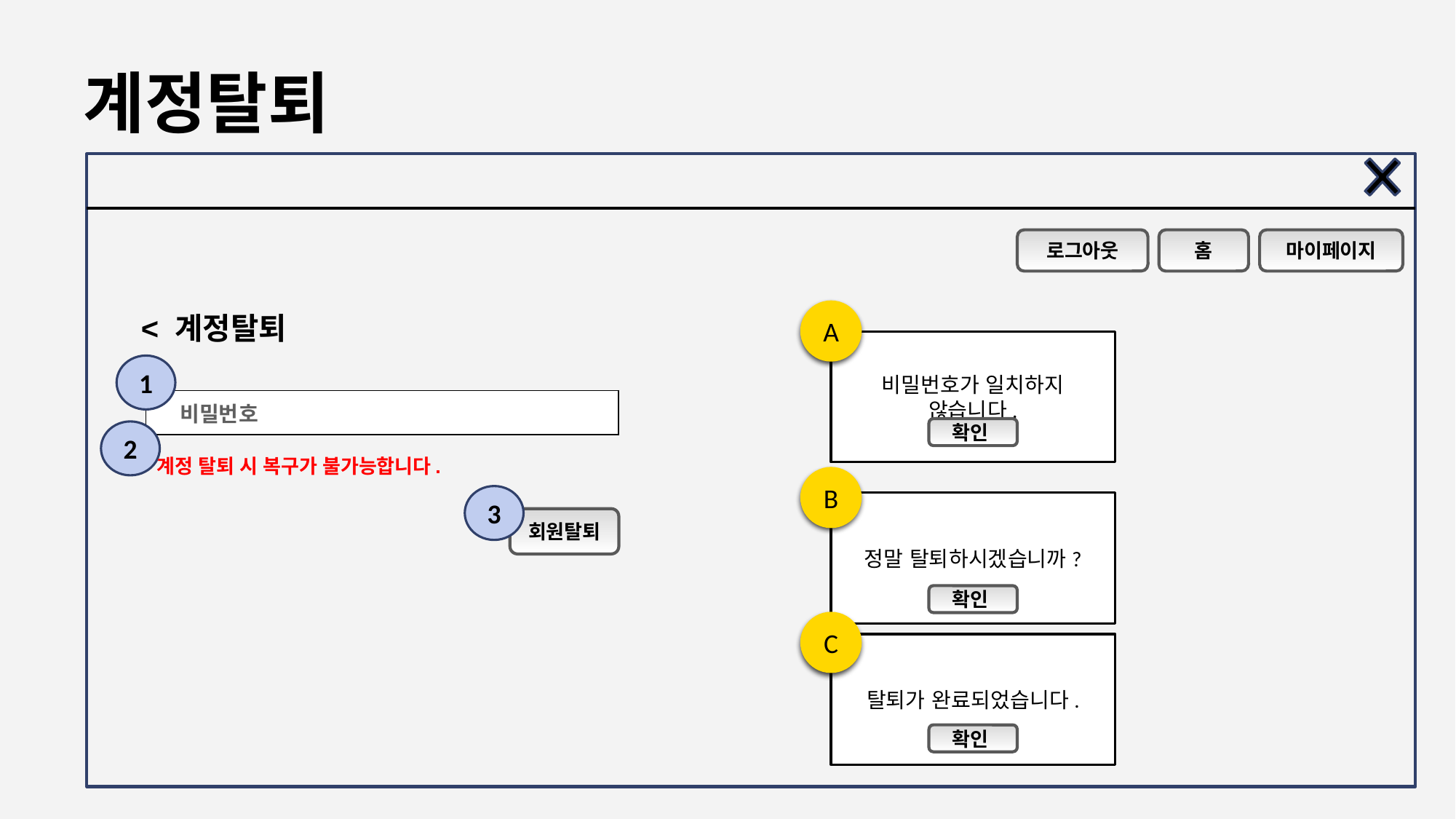

# 계정탈퇴

로그아웃
홈
마이페이지
A
< 계정탈퇴
비밀번호가 일치하지
않습니다.
1
| 비밀번호 |  |  |
| --- | --- | --- |
확인
2
계정 탈퇴 시 복구가 불가능합니다.
B
3
정말 탈퇴하시겠습니까?
회원탈퇴
확인
C
탈퇴가 완료되었습니다.
확인